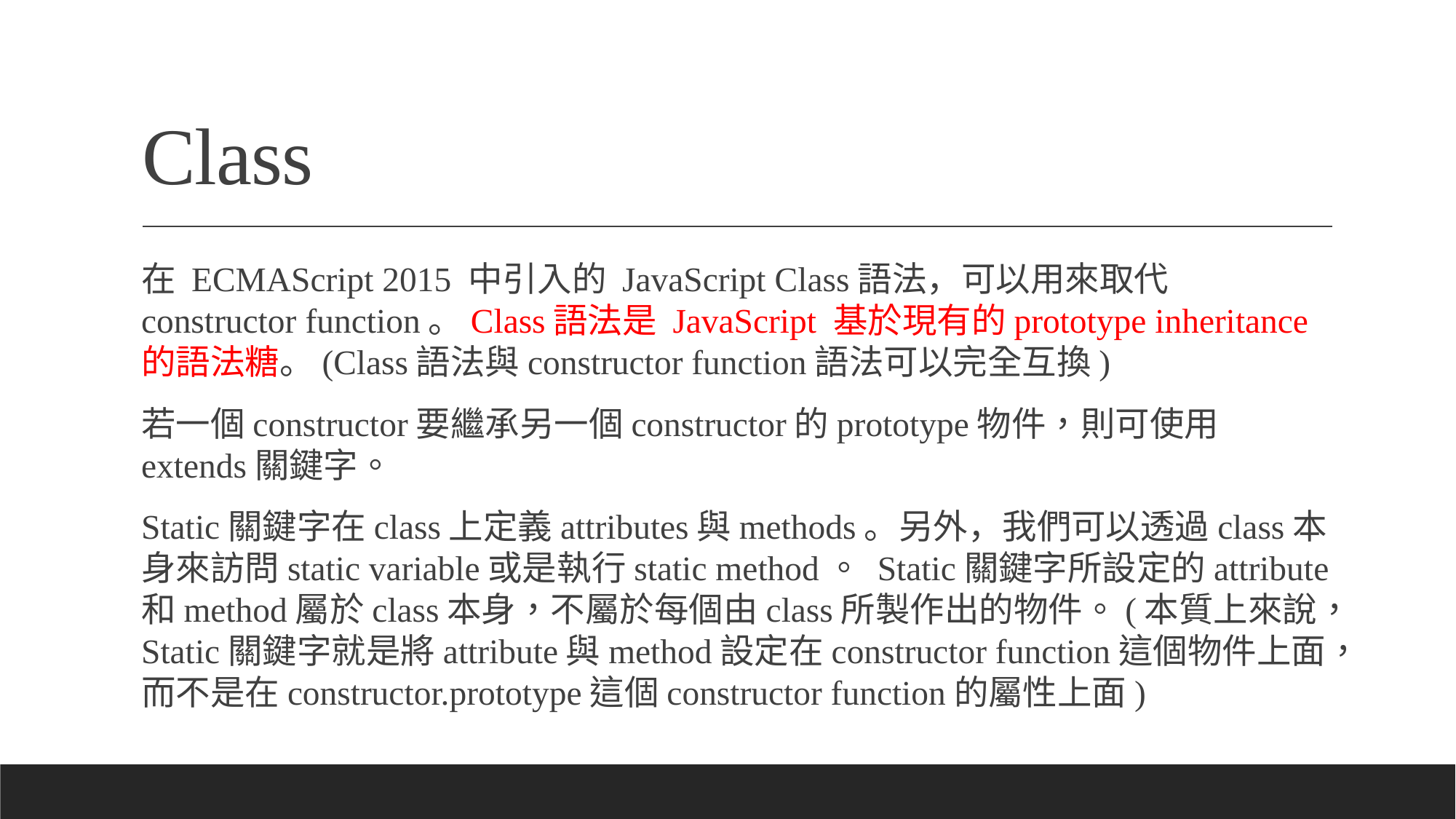

# Class
在 ECMAScript 2015 中引入的 JavaScript Class語法，可以用來取代constructor function。Class語法是 JavaScript 基於現有的prototype inheritance的語法糖。(Class語法與constructor function語法可以完全互換)
若一個constructor要繼承另一個constructor的prototype物件，則可使用extends關鍵字。
Static關鍵字在class上定義attributes與methods。另外，我們可以透過class本身來訪問static variable或是執行static method。 Static關鍵字所設定的attribute和method屬於class本身，不屬於每個由class所製作出的物件。(本質上來說，Static關鍵字就是將attribute與method設定在constructor function這個物件上面，而不是在constructor.prototype這個constructor function的屬性上面)